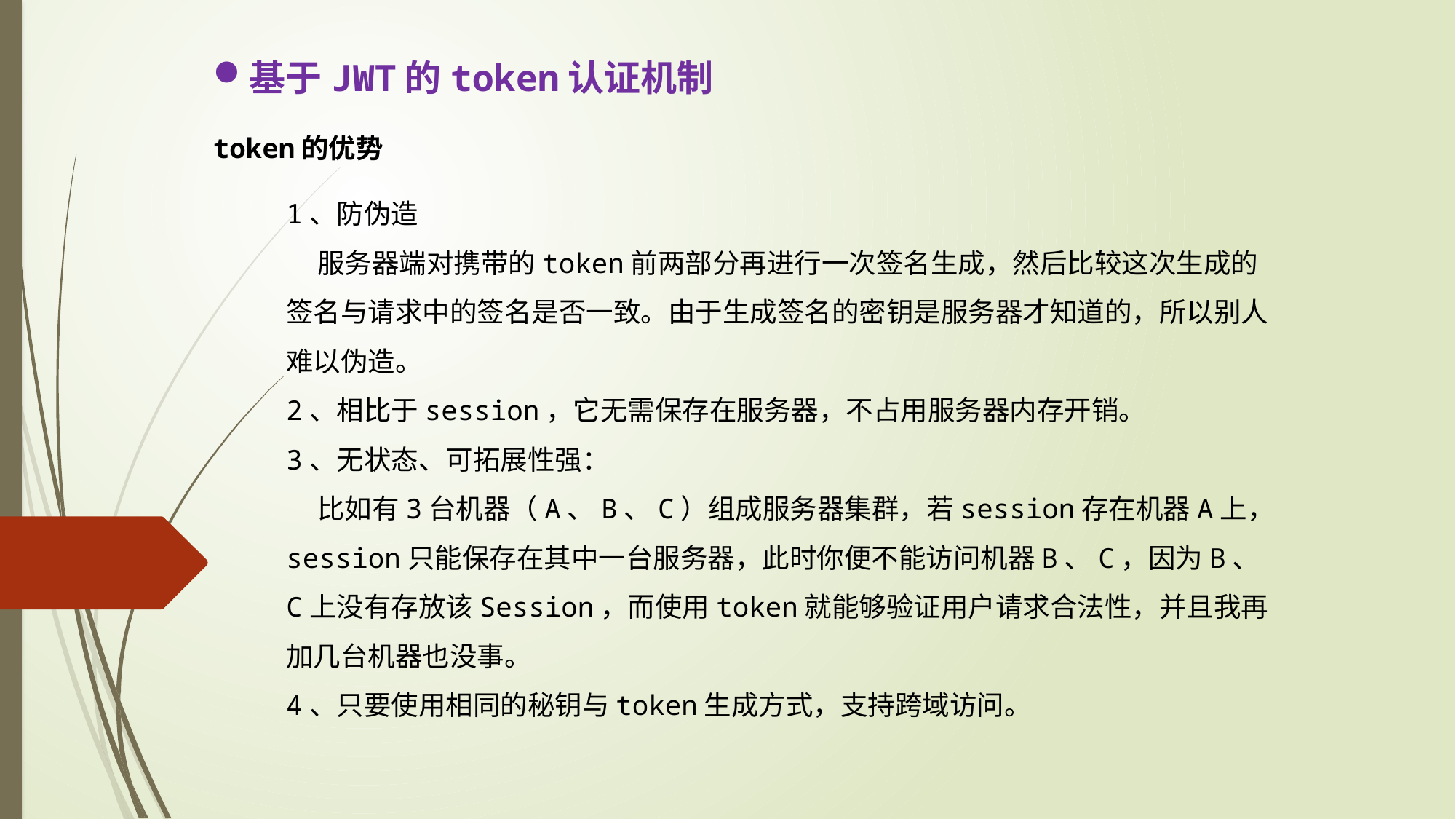

基于JWT的token认证机制
token的优势
1、防伪造
    服务器端对携带的token前两部分再进行一次签名生成，然后比较这次生成的签名与请求中的签名是否一致。由于生成签名的密钥是服务器才知道的，所以别人难以伪造。
2、相比于session，它无需保存在服务器，不占用服务器内存开销。
3、无状态、可拓展性强：
    比如有3台机器（A、B、C）组成服务器集群，若session存在机器A上，session只能保存在其中一台服务器，此时你便不能访问机器B、C，因为B、C上没有存放该Session，而使用token就能够验证用户请求合法性，并且我再加几台机器也没事。
4、只要使用相同的秘钥与token生成方式，支持跨域访问。